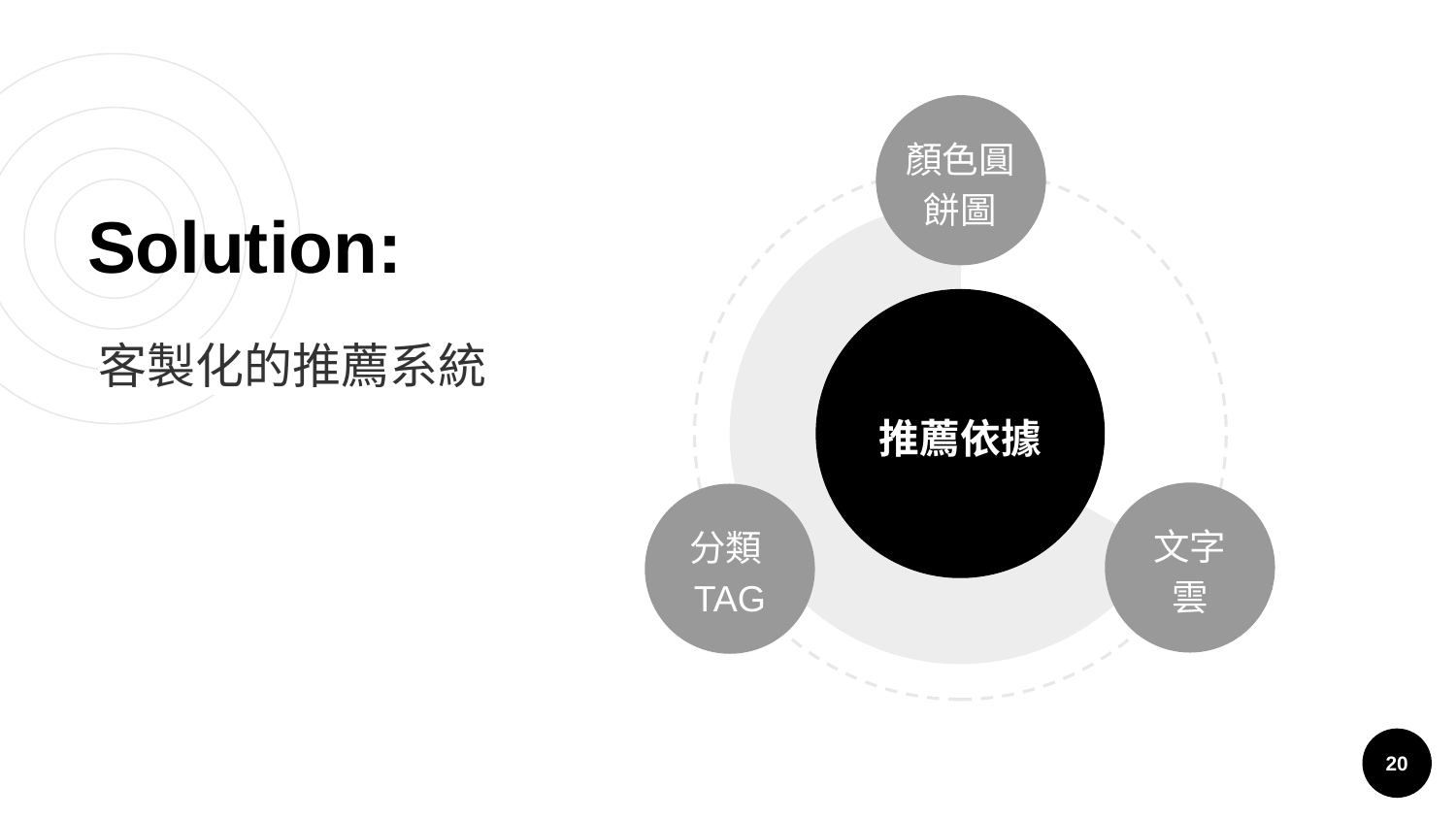

顏色圓餅圖

# Solution:

推薦依據
客製化的推薦系統

文字雲

分類TAG
20